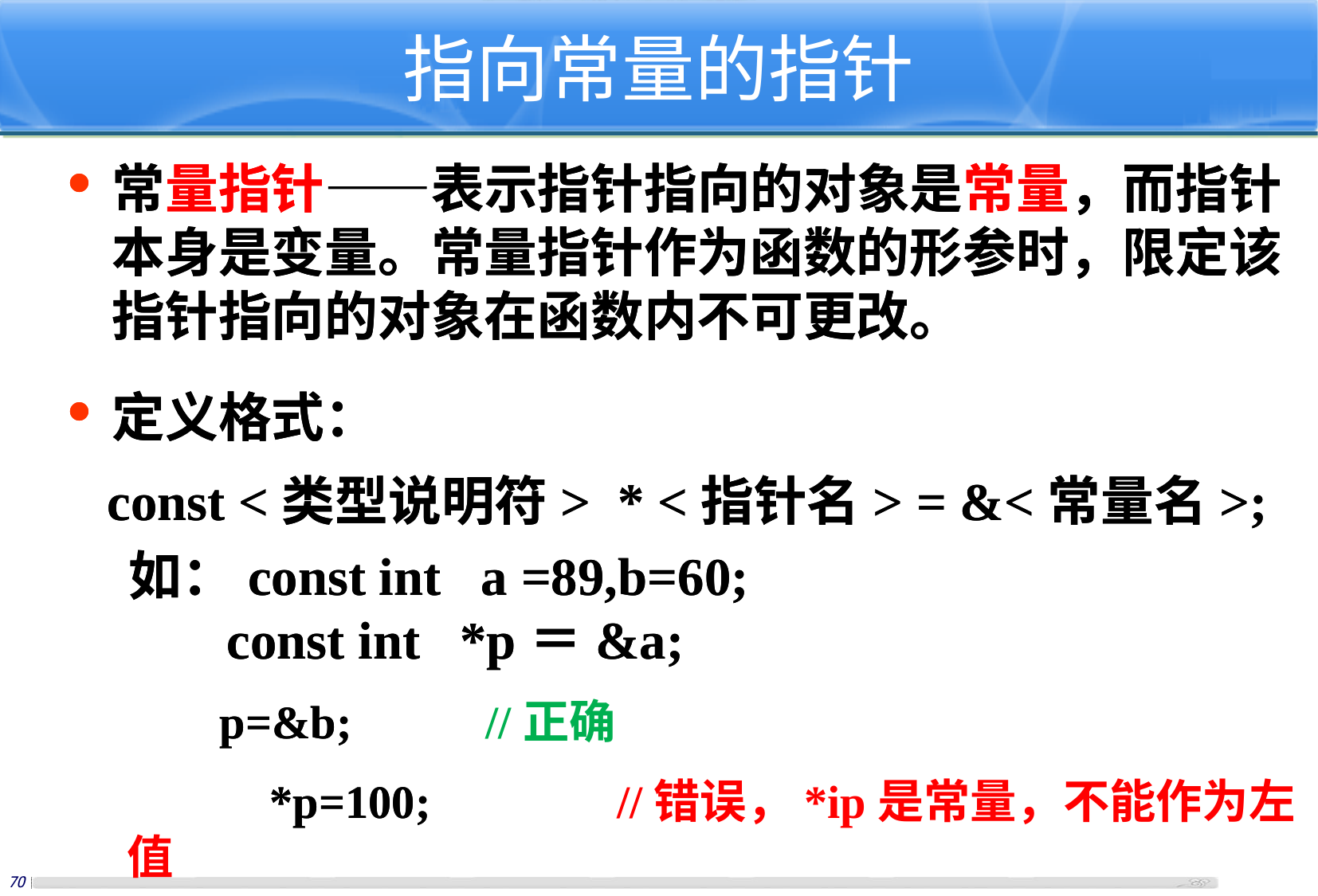

指向常量的指针
常量指针——表示指针指向的对象是常量，而指针本身是变量。常量指针作为函数的形参时，限定该指针指向的对象在函数内不可更改。
定义格式：
   const <类型说明符>  * <指针名> = &<常量名>;
    如：const int   a =89,b=60;
	   const int   *p＝&a;
        p=&b;
	  *p=100;

常量指针——表示指针指向的对象是常量，而指针本身是变量。常量指针作为函数的形参时，限定该指针指向的对象在函数内不可更改。
定义格式：
   const <类型说明符>  * <指针名> = &<常量名>;
    如：const int   a =89,b=60;
	   const int   *p＝&a;
        p=&b;		//正确
	  *p=100;   		 //错误，*ip是常量，不能作为左值